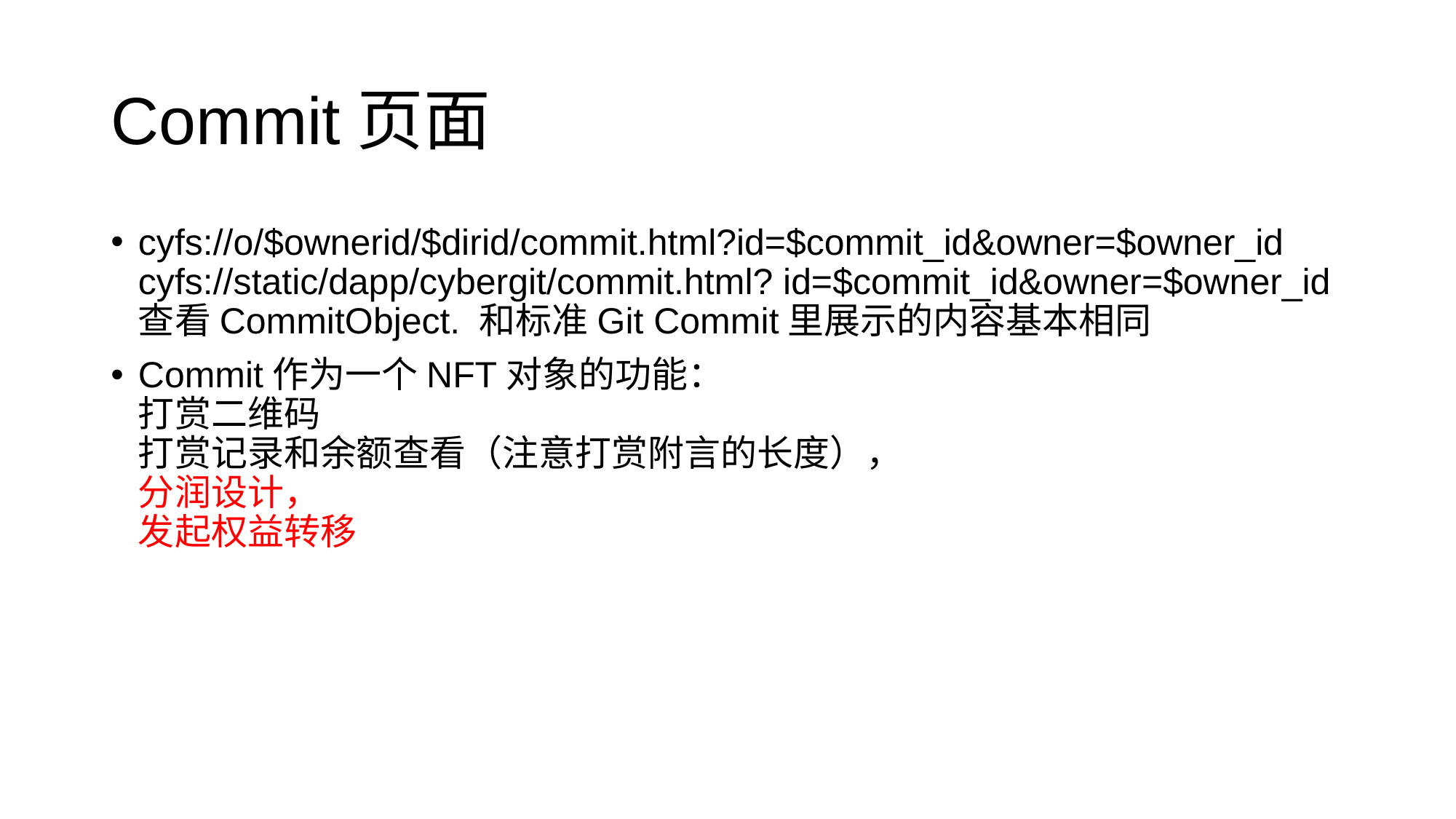

# Commit页面
cyfs://o/$ownerid/$dirid/commit.html?id=$commit_id&owner=$owner_id
cyfs://static/dapp/cybergit/commit.html? id=$commit_id&owner=$owner_id
查看CommitObject. 和标准Git Commit里展示的内容基本相同
Commit作为一个NFT对象的功能：
打赏二维码
打赏记录和余额查看（注意打赏附言的长度），
分润设计，
发起权益转移